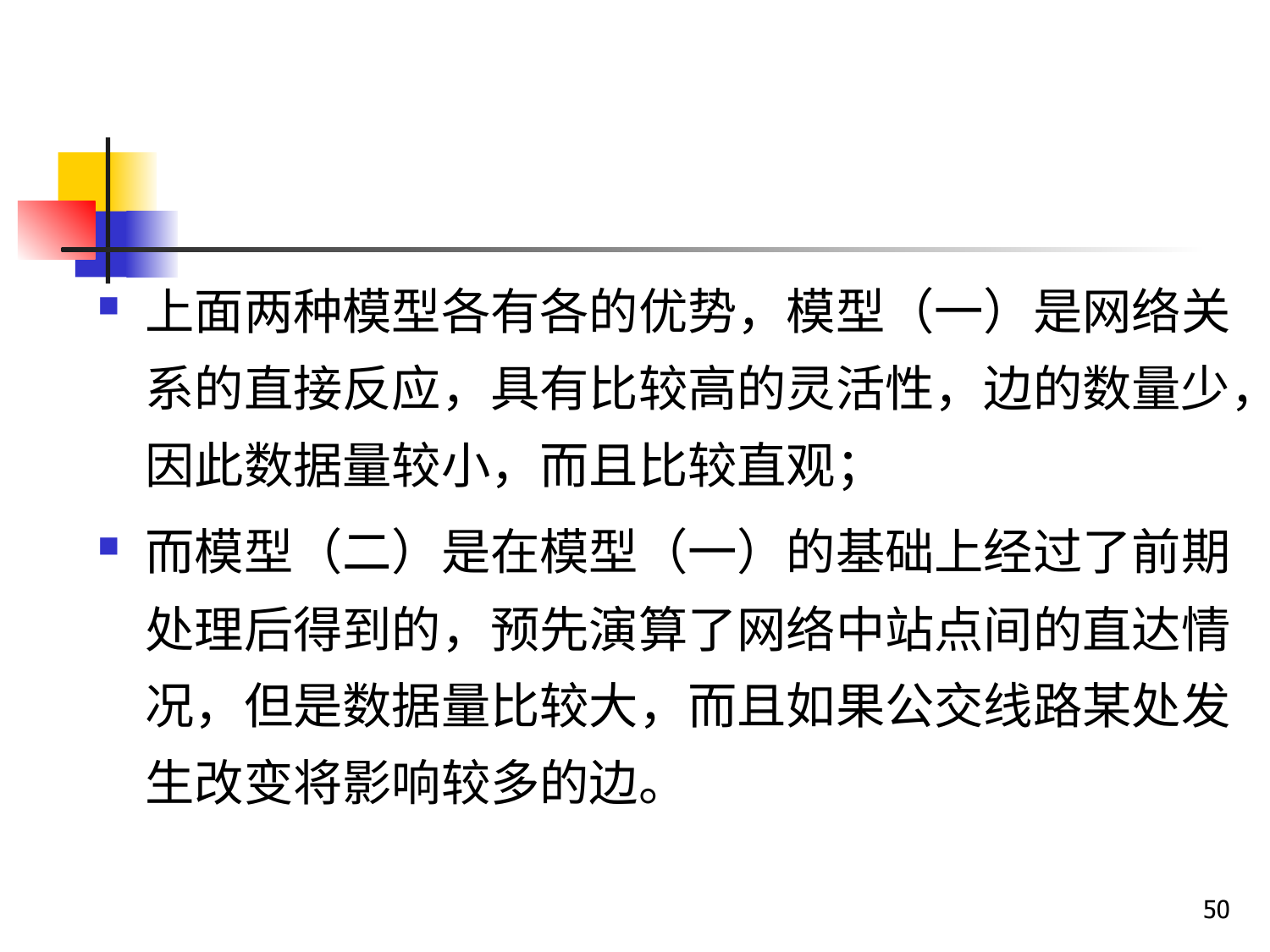

#
上面两种模型各有各的优势，模型（一）是网络关系的直接反应，具有比较高的灵活性，边的数量少，因此数据量较小，而且比较直观；
而模型（二）是在模型（一）的基础上经过了前期处理后得到的，预先演算了网络中站点间的直达情况，但是数据量比较大，而且如果公交线路某处发生改变将影响较多的边。
50